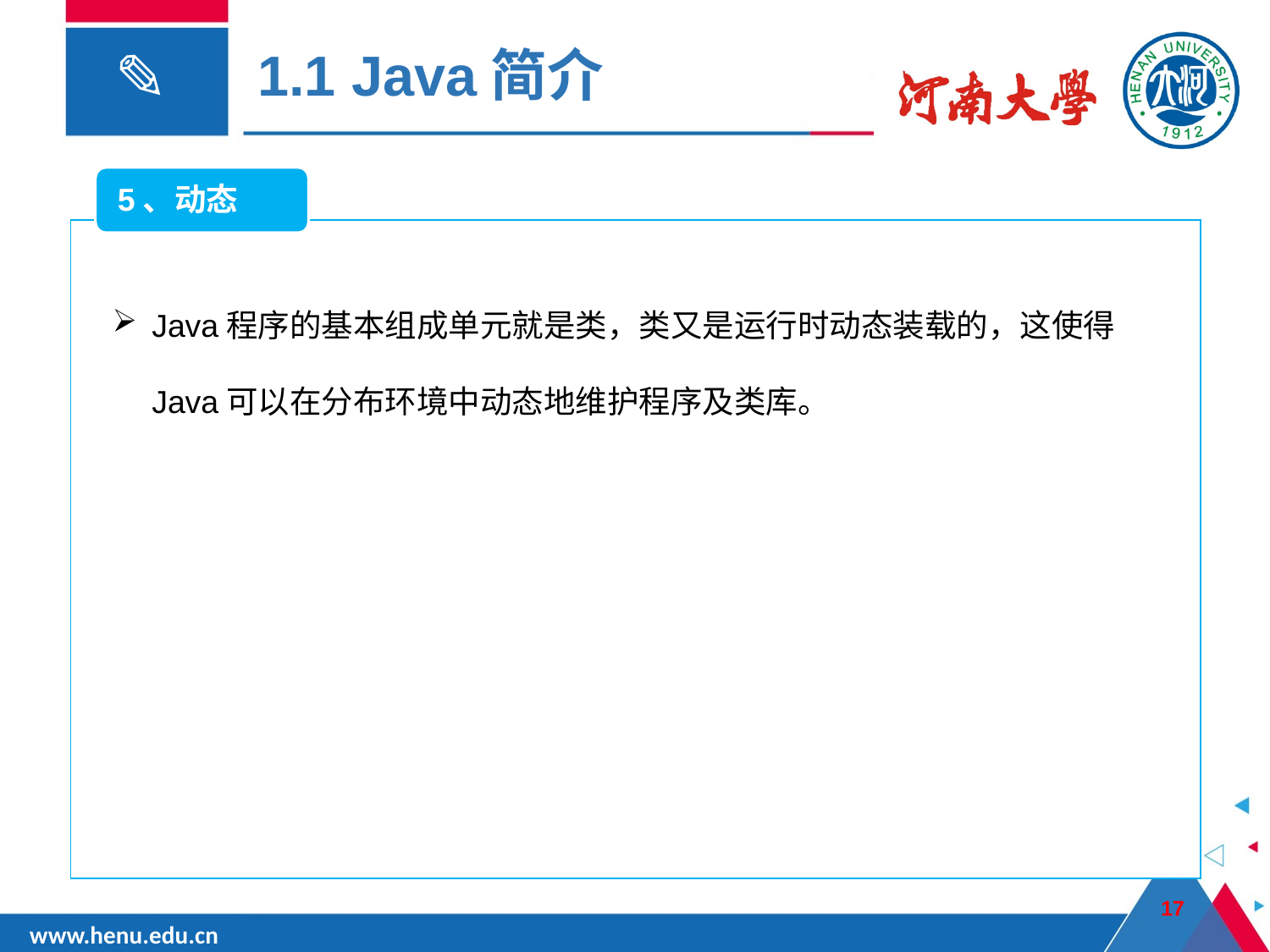

1.1 Java简介

5、动态

Java程序的基本组成单元就是类，类又是运行时动态装载的，这使得Java可以在分布环境中动态地维护程序及类库。

17